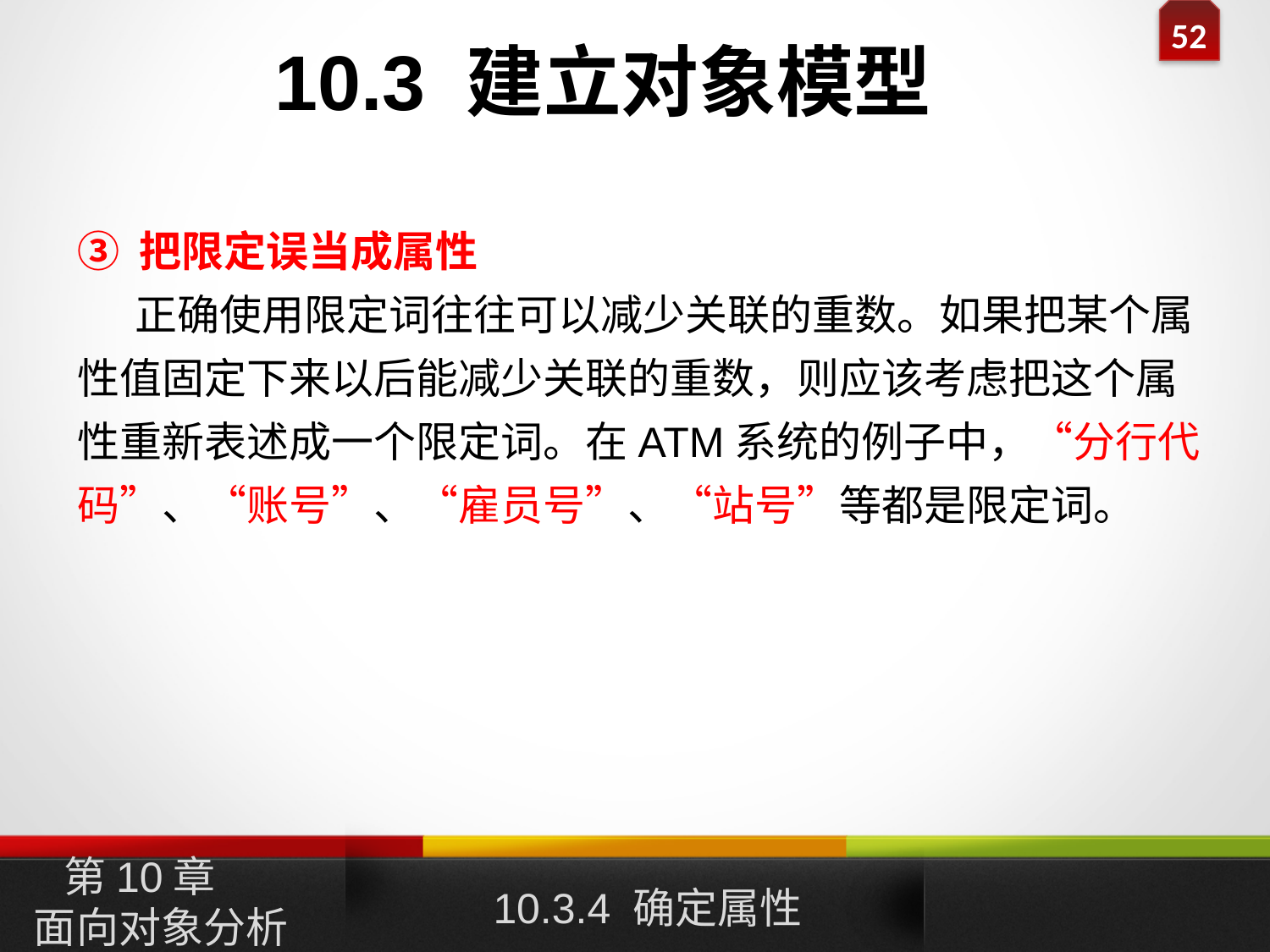

10.3 建立对象模型
③ 把限定误当成属性
     正确使用限定词往往可以减少关联的重数。如果把某个属性值固定下来以后能减少关联的重数，则应该考虑把这个属性重新表述成一个限定词。在ATM系统的例子中，“分行代码”、“账号”、“雇员号”、“站号”等都是限定词。
10.3.4 确定属性